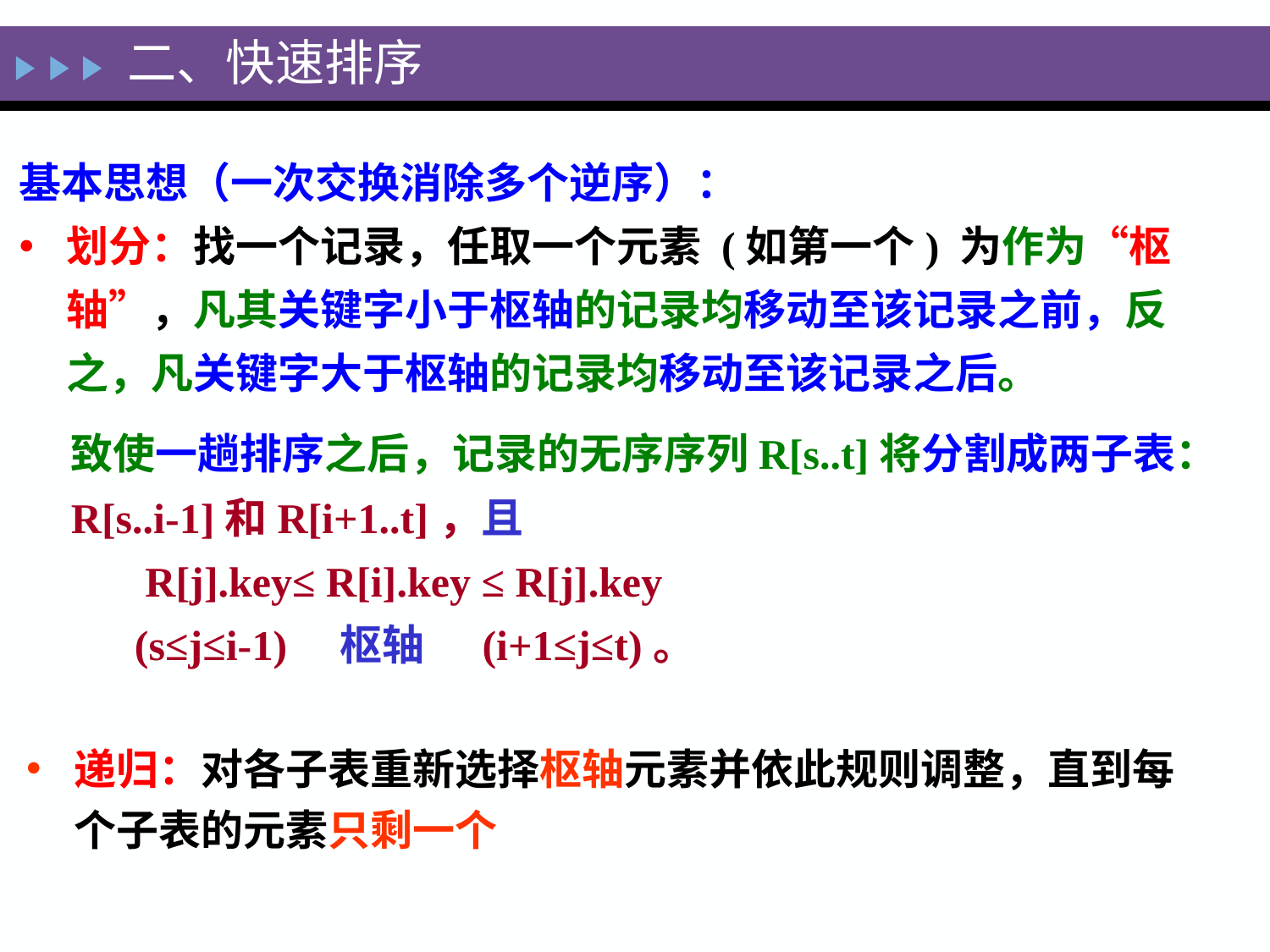

二、快速排序
基本思想（一次交换消除多个逆序）：
划分：找一个记录，任取一个元素 (如第一个) 为作为“枢轴”，凡其关键字小于枢轴的记录均移动至该记录之前，反之，凡关键字大于枢轴的记录均移动至该记录之后。
致使一趟排序之后，记录的无序序列R[s..t]将分割成两子表：R[s..i-1]和R[i+1..t]，且
       R[j].key≤ R[i].key ≤ R[j].key
      (s≤j≤i-1)    枢轴     (i+1≤j≤t)。
递归：对各子表重新选择枢轴元素并依此规则调整，直到每个子表的元素只剩一个